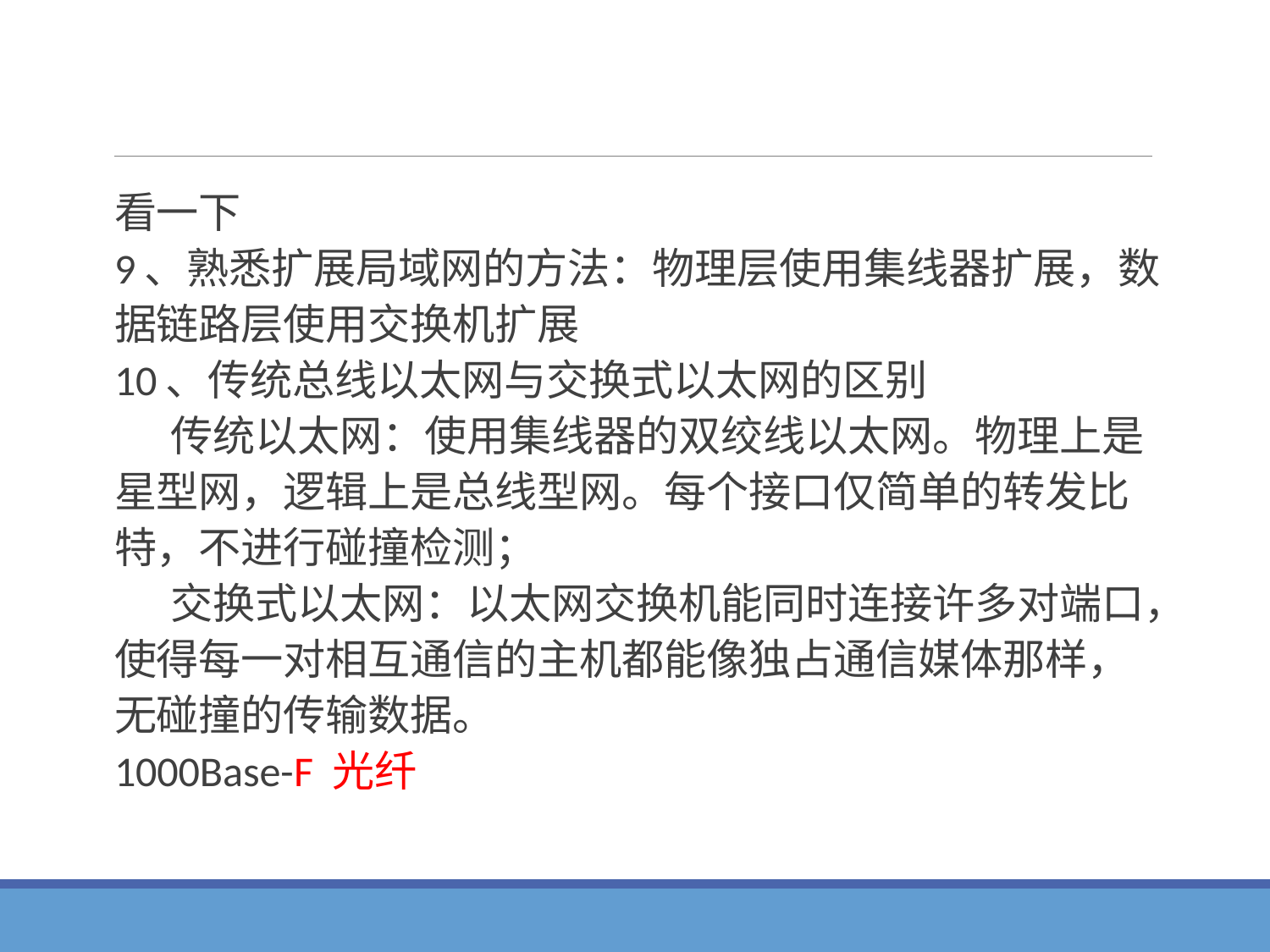

#
看一下
9、熟悉扩展局域网的方法：物理层使用集线器扩展，数据链路层使用交换机扩展
10、传统总线以太网与交换式以太网的区别
     传统以太网：使用集线器的双绞线以太网。物理上是星型网，逻辑上是总线型网。每个接口仅简单的转发比特，不进行碰撞检测；
     交换式以太网：以太网交换机能同时连接许多对端口，使得每一对相互通信的主机都能像独占通信媒体那样，无碰撞的传输数据。
1000Base-F 	光纤